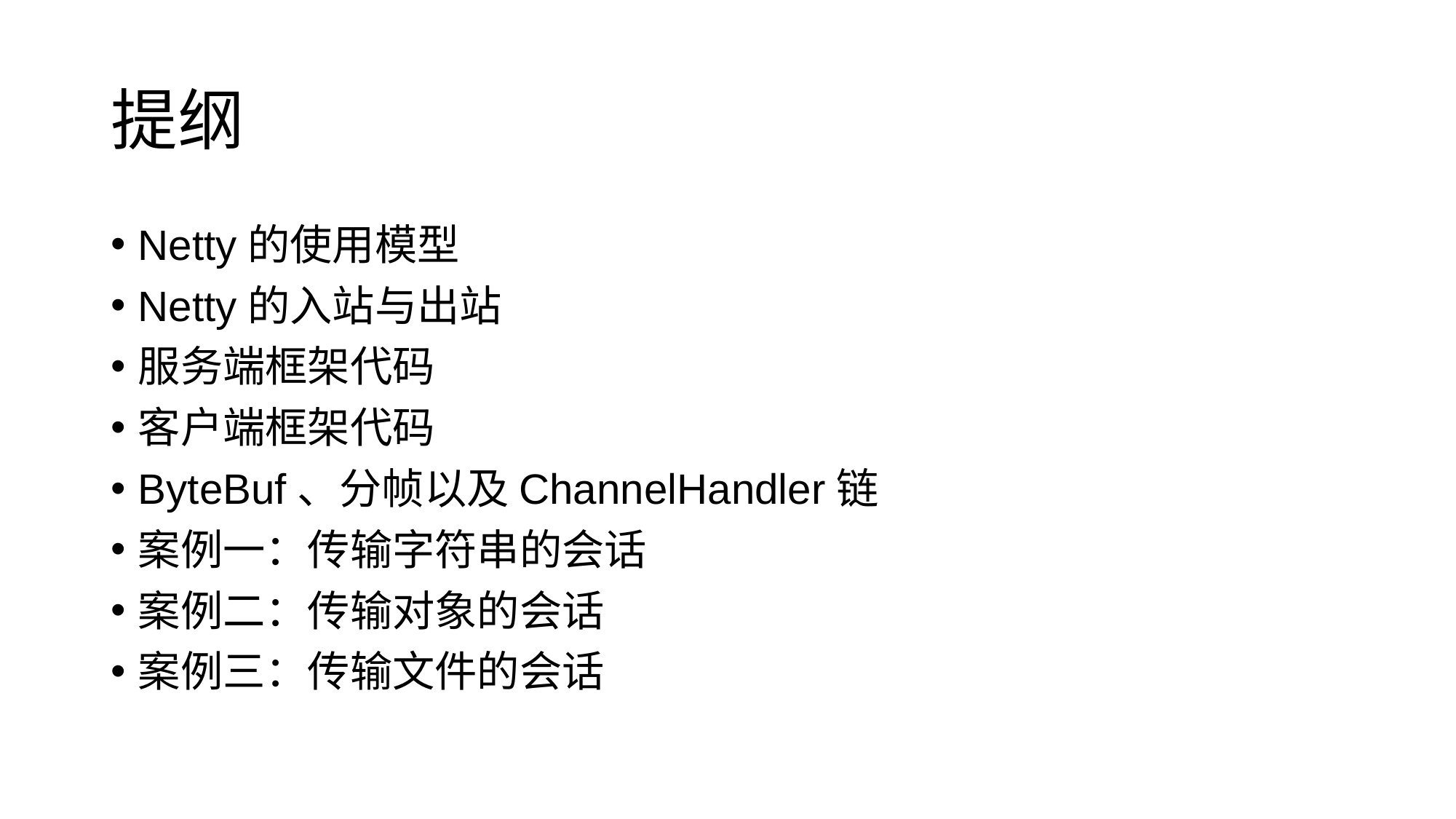

# 提纲
Netty的使用模型
Netty的入站与出站
服务端框架代码
客户端框架代码
ByteBuf、分帧以及ChannelHandler链
案例一：传输字符串的会话
案例二：传输对象的会话
案例三：传输文件的会话